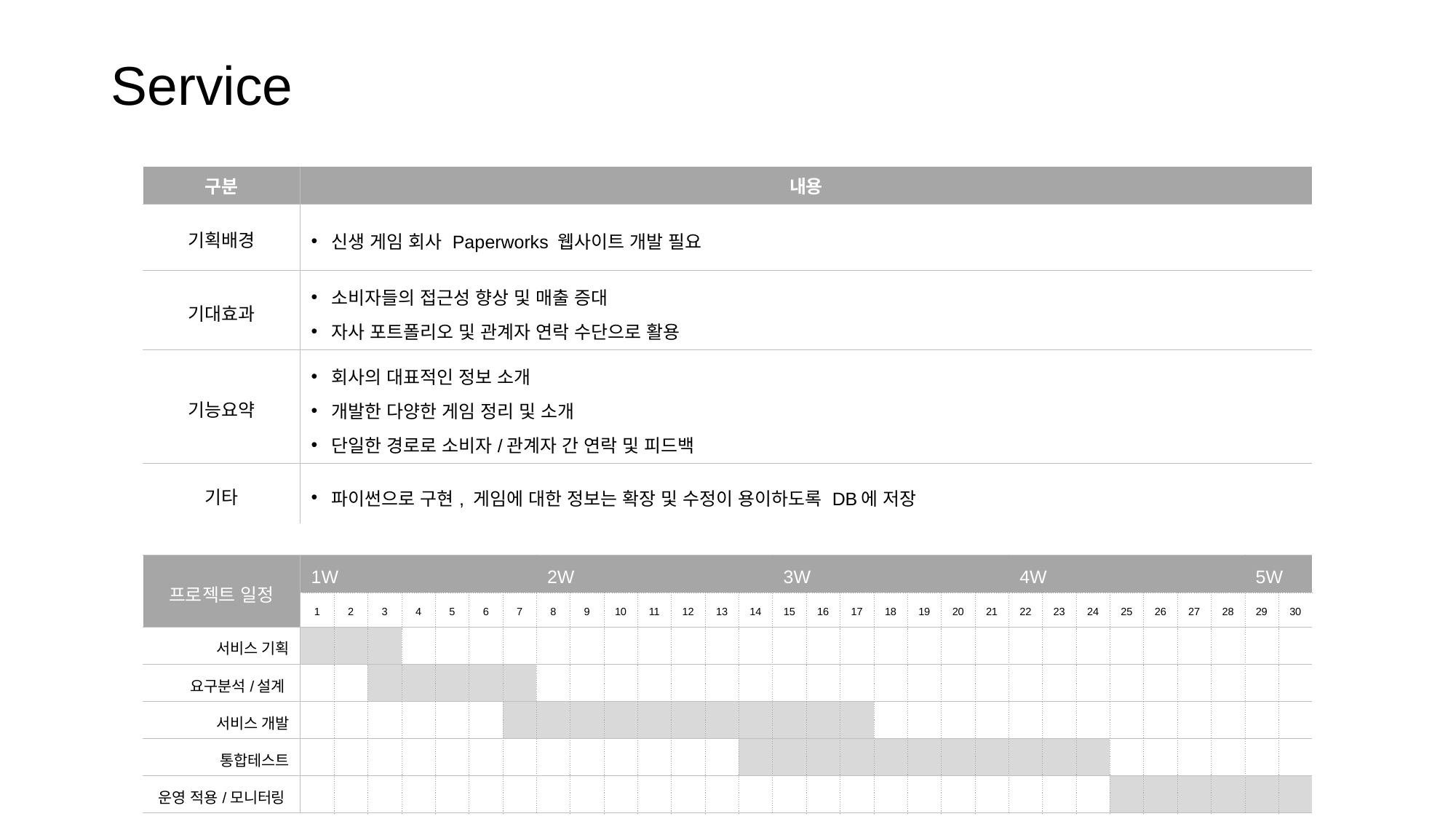

# Service
| 구분 | 내용 |  |  |  |  |  |  |  |  |  |  |  |  |  |  |  |  |  |  |  |  |  |  |  |  |  |  |  |  |  |
| --- | --- | --- | --- | --- | --- | --- | --- | --- | --- | --- | --- | --- | --- | --- | --- | --- | --- | --- | --- | --- | --- | --- | --- | --- | --- | --- | --- | --- | --- | --- |
| 기획배경 | 신생 게임 회사 Paperworks 웹사이트 개발 필요 |  |  |  |  |  |  |  |  |  |  |  |  |  |  |  |  |  |  |  |  |  |  |  |  |  |  |  |  |  |
| 기대효과 | 소비자들의 접근성 향상 및 매출 증대 자사 포트폴리오 및 관계자 연락 수단으로 활용 |  |  |  |  |  |  |  |  |  |  |  |  |  |  |  |  |  |  |  |  |  |  |  |  |  |  |  |  |  |
| 기능요약 | 회사의 대표적인 정보 소개 개발한 다양한 게임 정리 및 소개 단일한 경로로 소비자/관계자 간 연락 및 피드백 |  |  |  |  |  |  |  |  |  |  |  |  |  |  |  |  |  |  |  |  |  |  |  |  |  |  |  |  |  |
| 기타 | 파이썬으로 구현, 게임에 대한 정보는 확장 및 수정이 용이하도록 DB에 저장 |  |  |  |  |  |  |  |  |  |  |  |  |  |  |  |  |  |  |  |  |  |  |  |  |  |  |  |  |  |
|  |  |  |  |  |  |  |  |  |  |  |  |  |  |  |  |  |  |  |  |  |  |  |  |  |  |  |  |  |  |  |
| 프로젝트 일정 | 1W |  |  |  |  |  |  | 2W |  |  |  |  |  |  | 3W |  |  |  |  |  |  | 4W |  |  |  |  |  |  | 5W |  |
|  | 1 | 2 | 3 | 4 | 5 | 6 | 7 | 8 | 9 | 10 | 11 | 12 | 13 | 14 | 15 | 16 | 17 | 18 | 19 | 20 | 21 | 22 | 23 | 24 | 25 | 26 | 27 | 28 | 29 | 30 |
| 서비스 기획 |  |  |  |  |  |  |  |  |  |  |  |  |  |  |  |  |  |  |  |  |  |  |  |  |  |  |  |  |  |  |
| 요구분석/설계 |  |  |  |  |  |  |  |  |  |  |  |  |  |  |  |  |  |  |  |  |  |  |  |  |  |  |  |  |  |  |
| 서비스 개발 |  |  |  |  |  |  |  |  |  |  |  |  |  |  |  |  |  |  |  |  |  |  |  |  |  |  |  |  |  |  |
| 통합테스트 |  |  |  |  |  |  |  |  |  |  |  |  |  |  |  |  |  |  |  |  |  |  |  |  |  |  |  |  |  |  |
| 운영 적용/모니터링 |  |  |  |  |  |  |  |  |  |  |  |  |  |  |  |  |  |  |  |  |  |  |  |  |  |  |  |  |  |  |